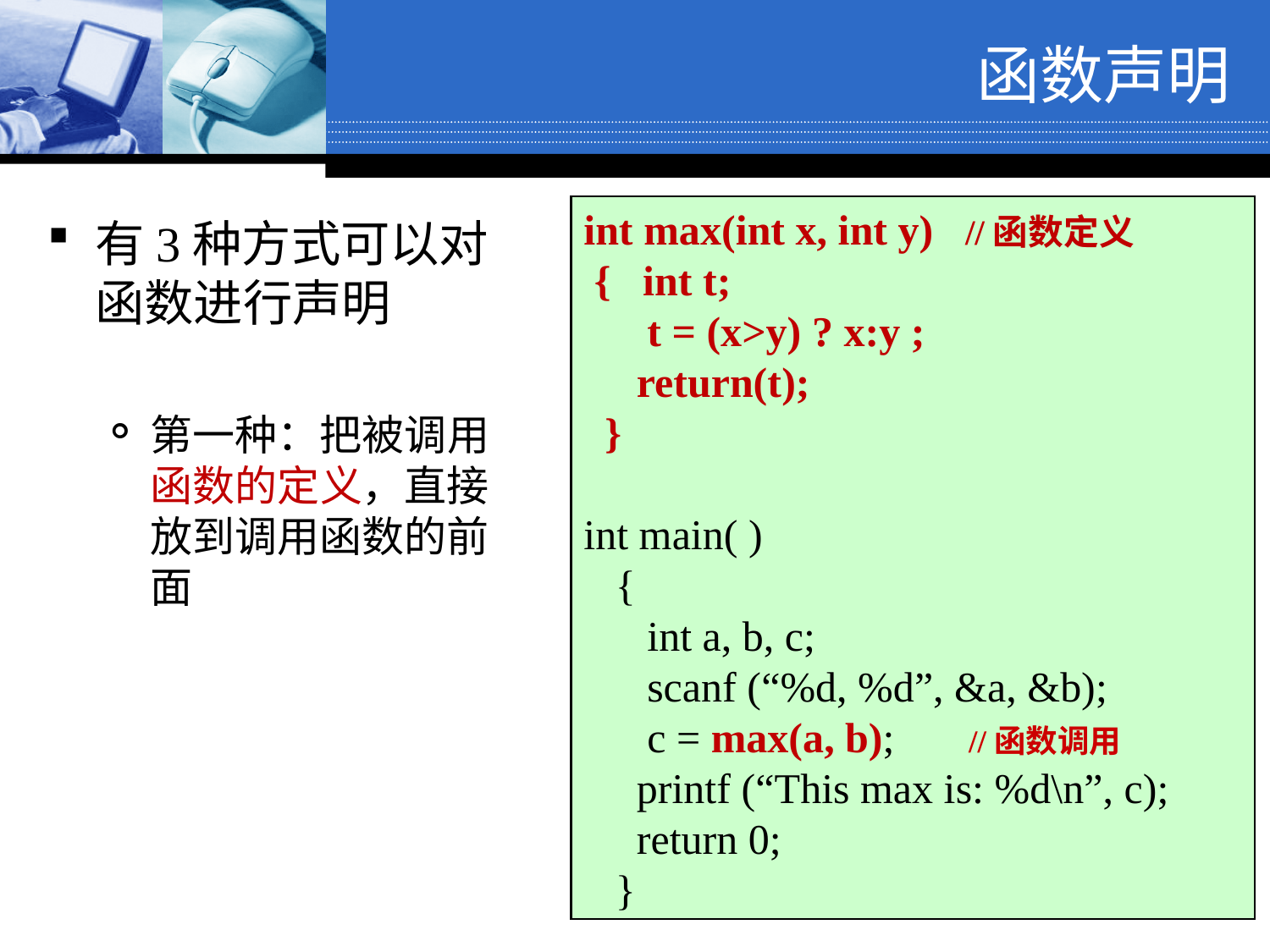

函数声明
int max(int x, int y)   //函数定义
 {   int t;
      t = (x>y) ? x:y ;
     return(t);
  }

int main( )
   {
      int a, b, c;
      scanf (“%d, %d”, &a, &b);
      c = max(a, b);       //函数调用
     printf (“This max is: %d\n”, c);
     return 0;
   }
有3种方式可以对函数进行声明

第一种：把被调用函数的定义，直接放到调用函数的前面